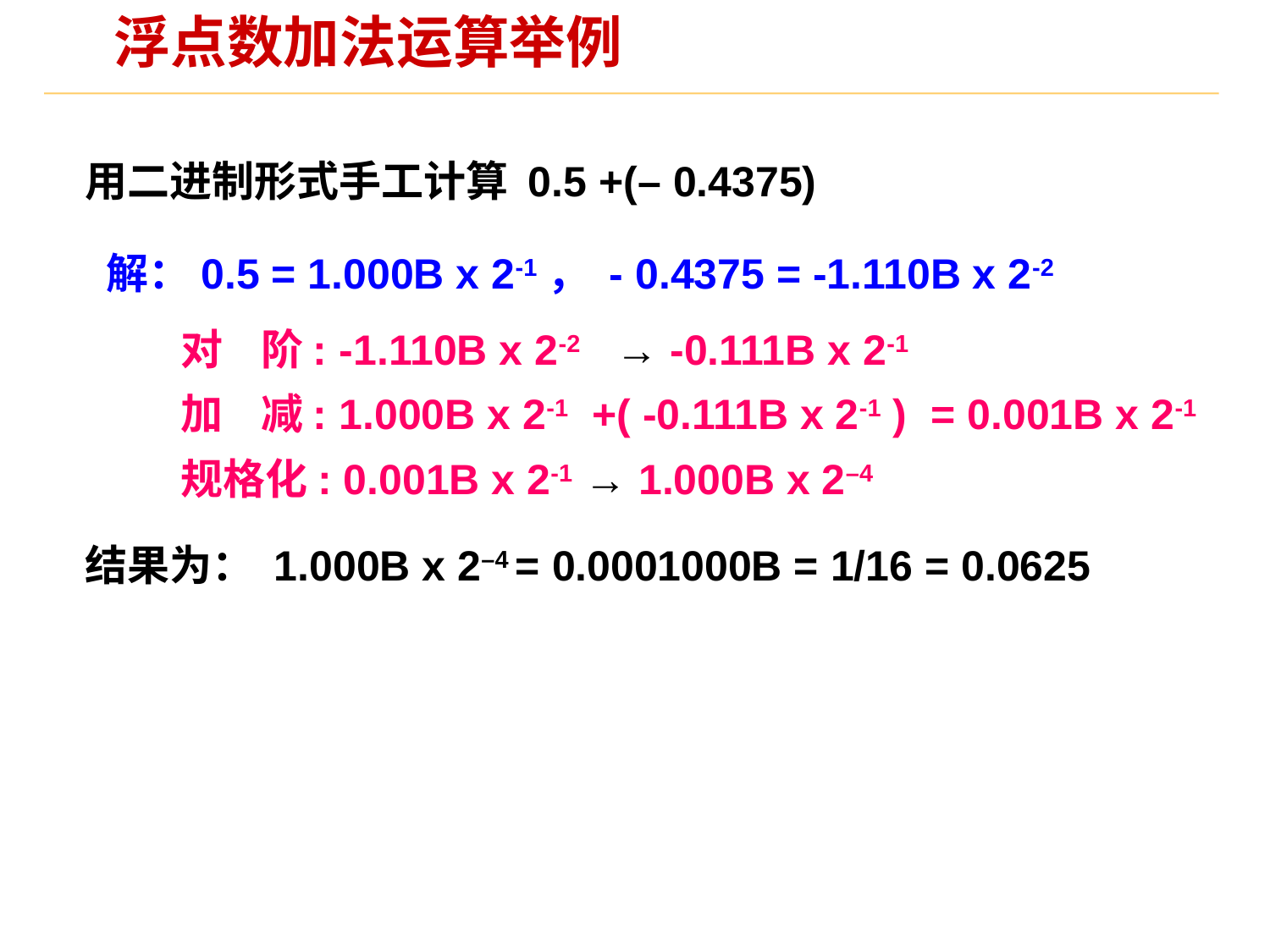

# 浮点数加法运算举例
用二进制形式手工计算 0.5 +(– 0.4375)

解：0.5 = 1.000B x 2-1， - 0.4375 = -1.110B x 2-2

对    阶: -1.110B x 2-2   → -0.111B x 2-1
加    减: 1.000B x 2-1  +( -0.111B x 2-1 )  = 0.001B x 2-1
规格化: 0.001B x 2-1 → 1.000B x 2–4

结果为： 1.000B x 2–4 = 0.0001000B = 1/16 = 0.0625

56